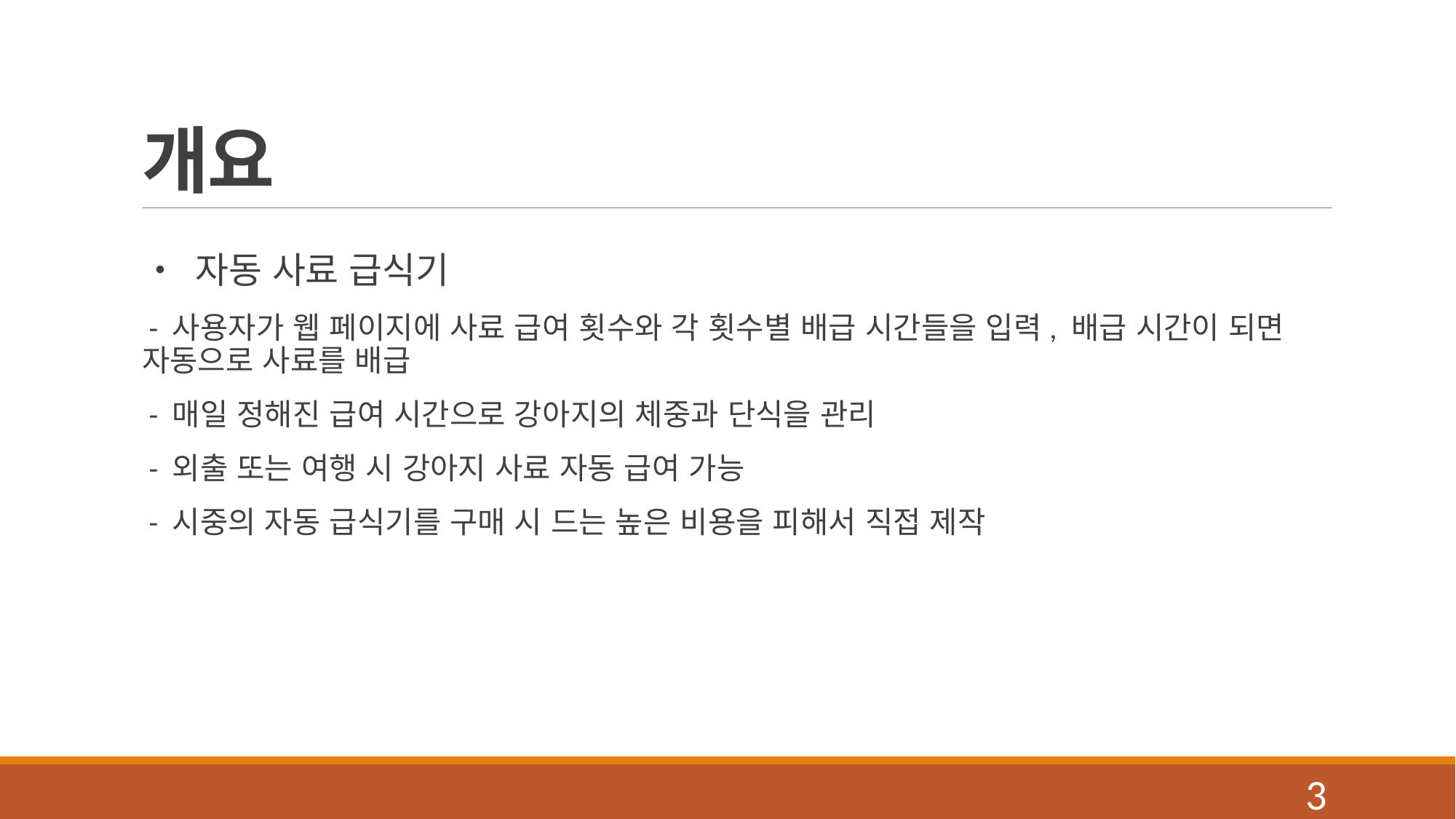

# 개요
• 자동 사료 급식기
 - 사용자가 웹 페이지에 사료 급여 횟수와 각 횟수별 배급 시간들을 입력, 배급 시간이 되면 자동으로 사료를 배급
 - 매일 정해진 급여 시간으로 강아지의 체중과 단식을 관리
 - 외출 또는 여행 시 강아지 사료 자동 급여 가능
 - 시중의 자동 급식기를 구매 시 드는 높은 비용을 피해서 직접 제작
3